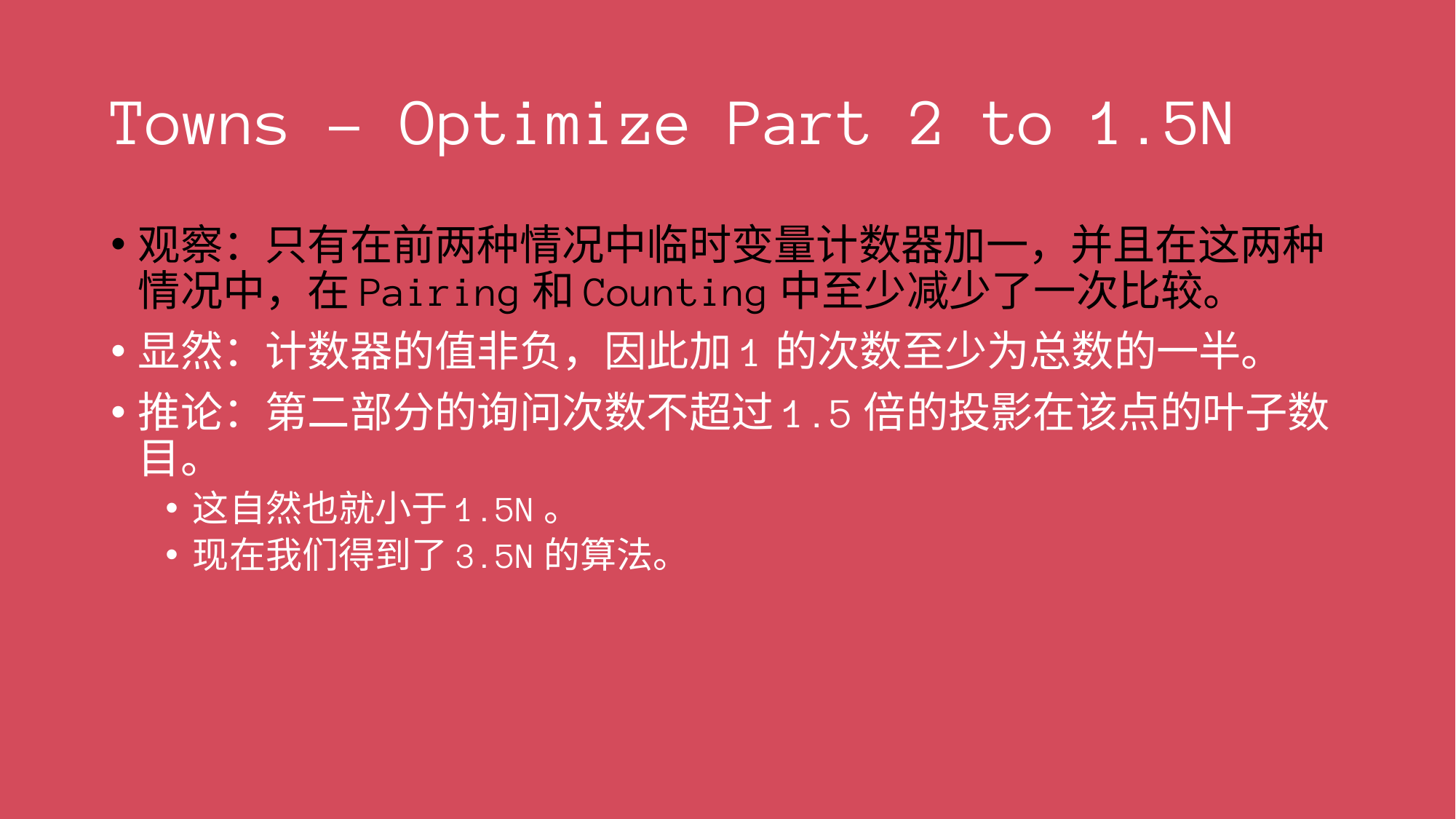

# Towns - Optimize Part 2 to 1.5N
观察：只有在前两种情况中临时变量计数器加一，并且在这两种情况中，在Pairing和Counting中至少减少了一次比较。
显然：计数器的值非负，因此加1的次数至少为总数的一半。
推论：第二部分的询问次数不超过1.5倍的投影在该点的叶子数目。
这自然也就小于1.5N。
现在我们得到了3.5N的算法。